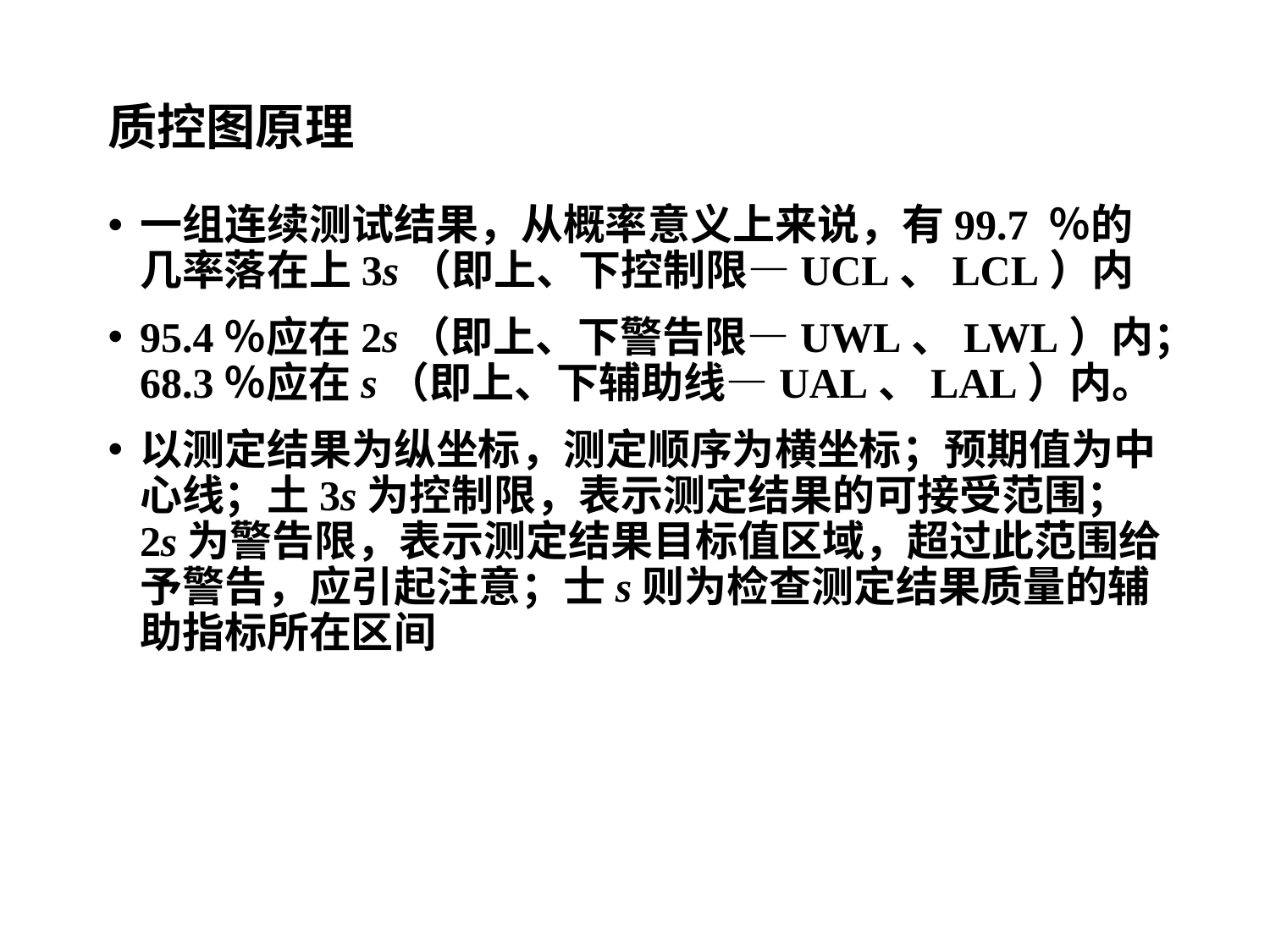

# 质控图原理
一组连续测试结果，从概率意义上来说，有99.7 ％的几率落在上3s（即上、下控制限—UCL、LCL）内
95.4％应在2s（即上、下警告限—UWL、LWL）内；68.3％应在s（即上、下辅助线—UAL、LAL）内。
以测定结果为纵坐标，测定顺序为横坐标；预期值为中心线；土3s为控制限，表示测定结果的可接受范围；2s为警告限，表示测定结果目标值区域，超过此范围给予警告，应引起注意；士s则为检查测定结果质量的辅助指标所在区间